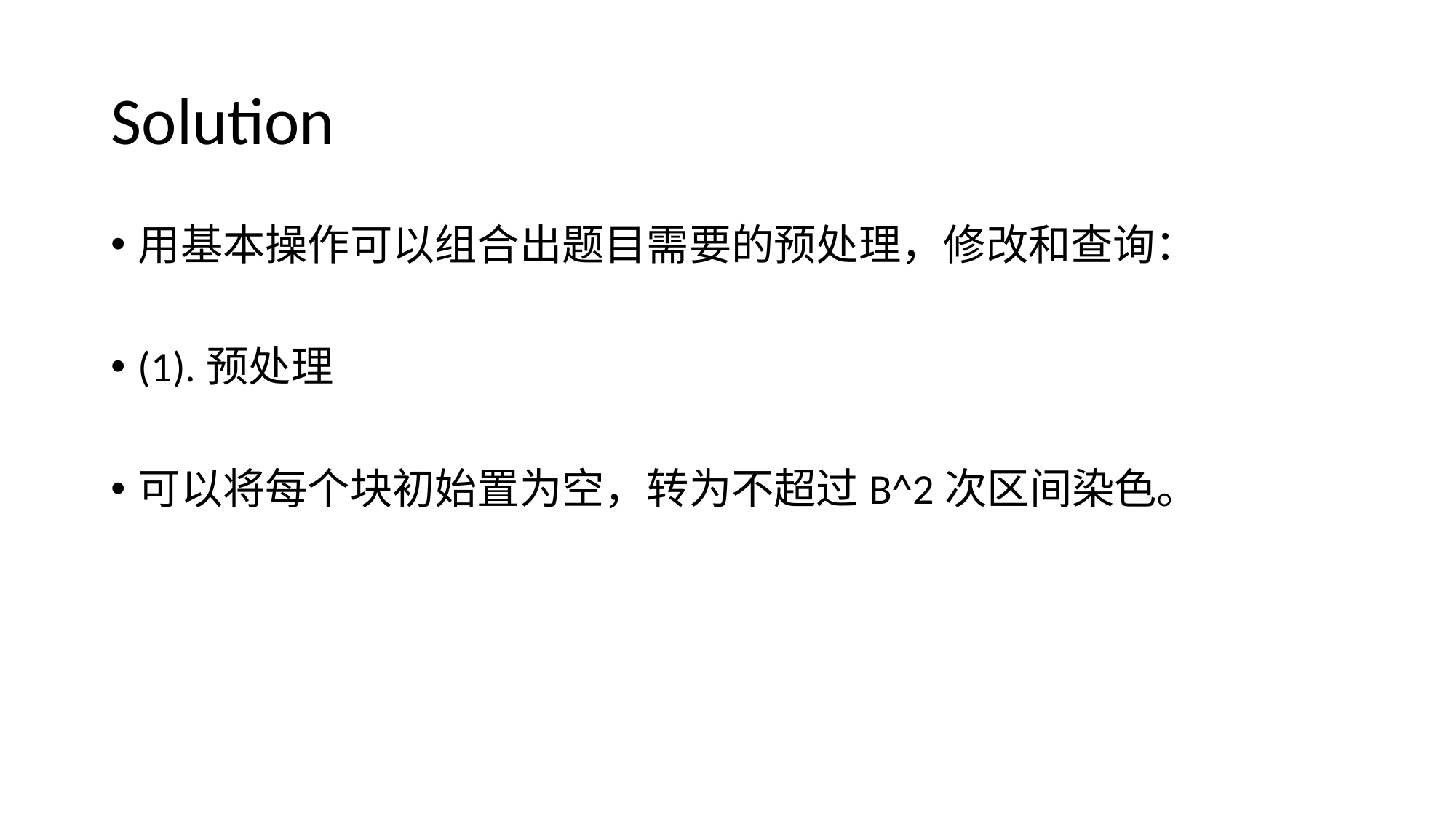

# Solution
用基本操作可以组合出题目需要的预处理，修改和查询：

(1).预处理

可以将每个块初始置为空，转为不超过B^2次区间染色。